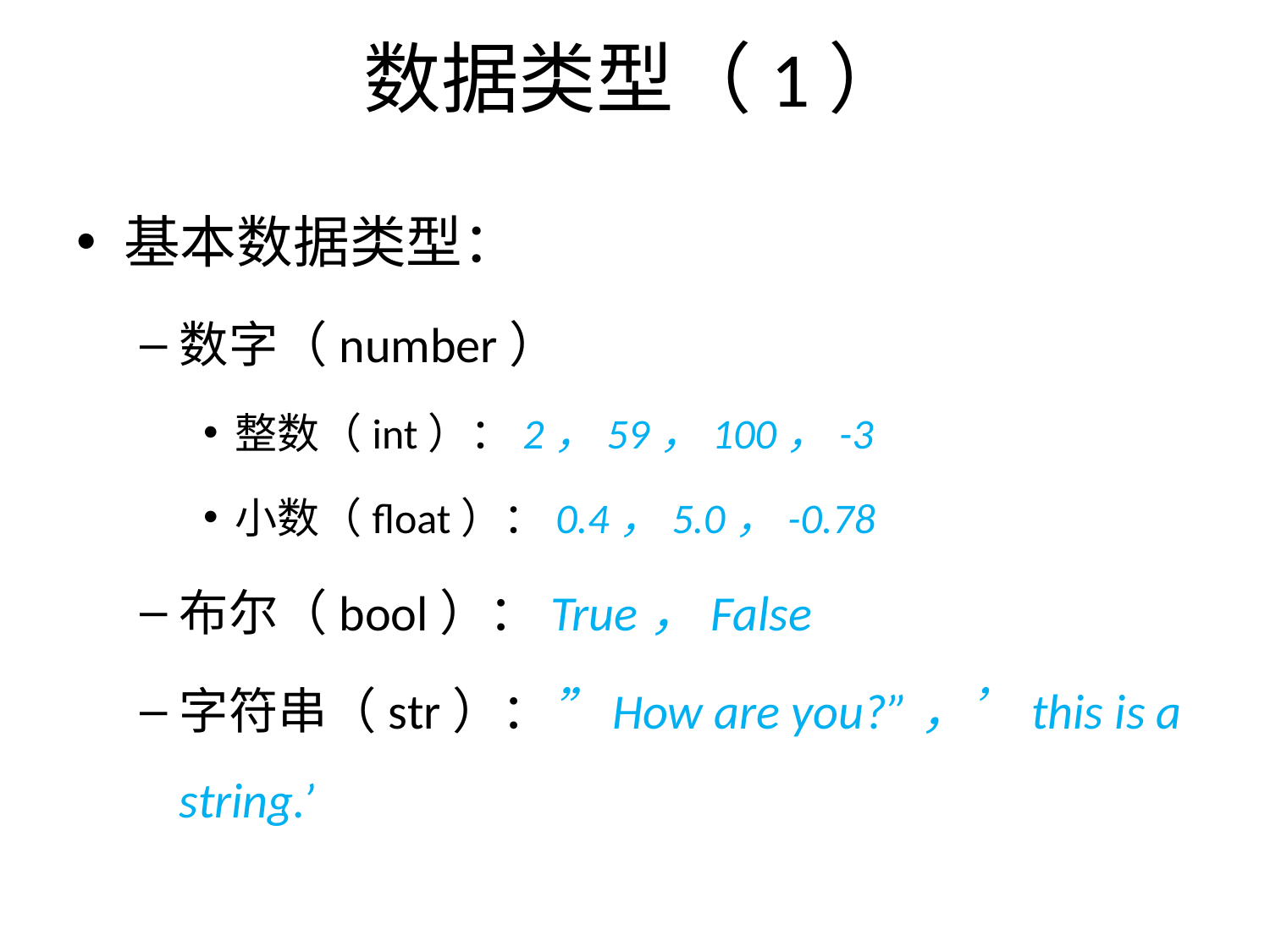

# 数据类型（1）
基本数据类型：
数字（number）
整数（int）：2，59，100，-3
小数（float）：0.4，5.0，-0.78
布尔（bool）：True，False
字符串（str）：”How are you?”，’this is a string.’